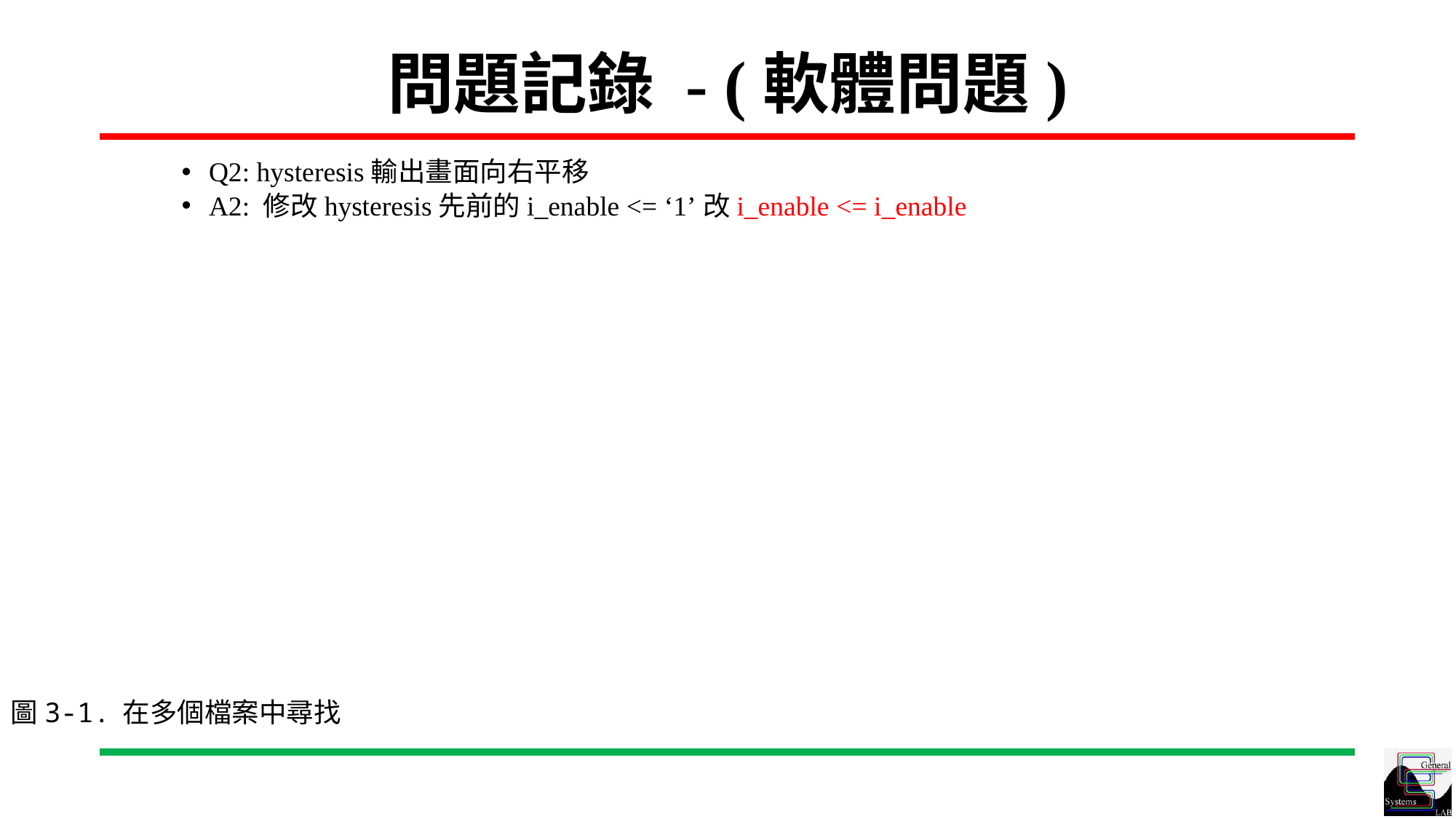

# 問題記錄 - (軟體問題)

Q2: hysteresis輸出畫面向右平移
A2: 修改hysteresis先前的i_enable <= ‘1’改i_enable <= i_enable
圖3-1. 在多個檔案中尋找